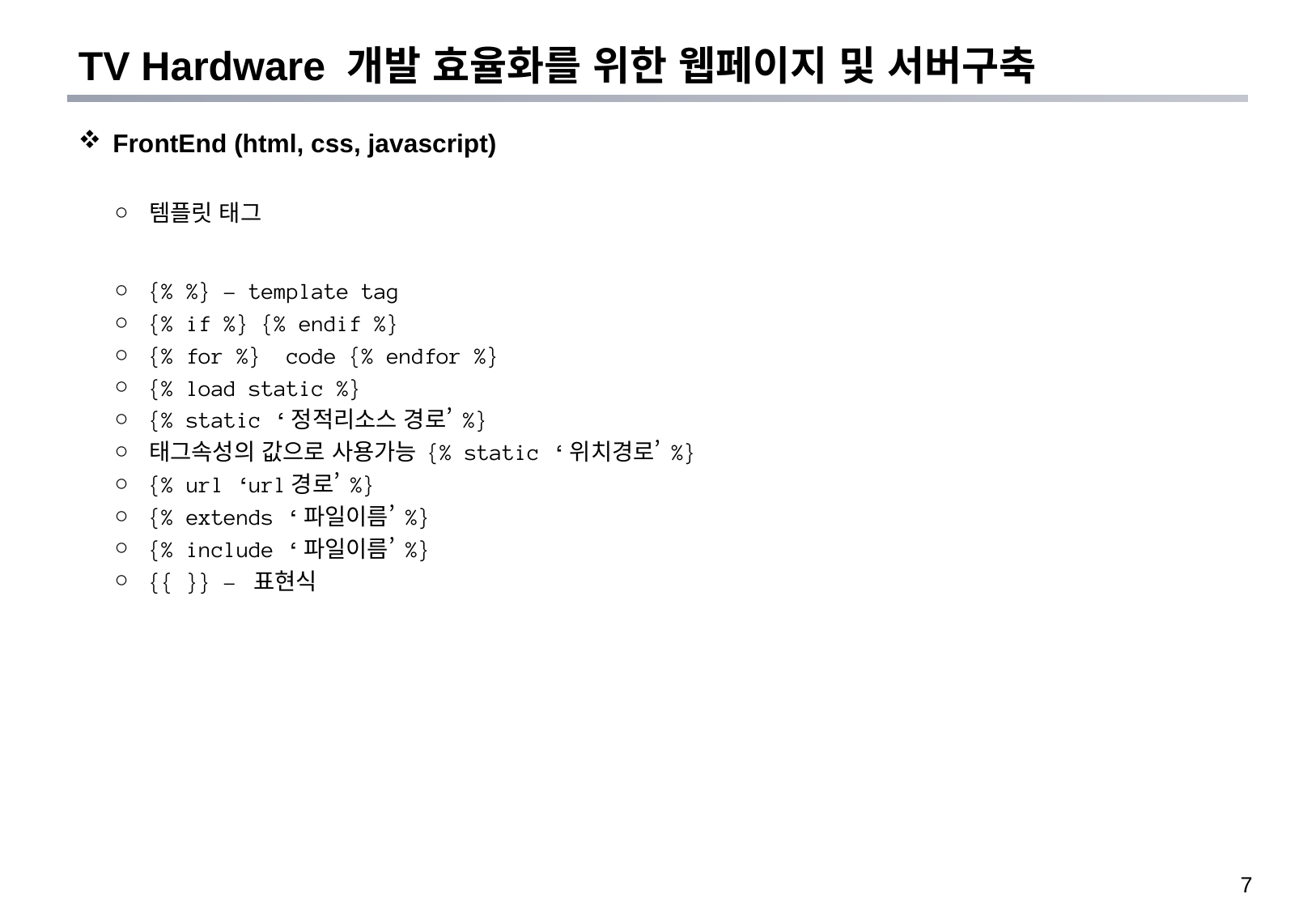

# TV Hardware 개발 효율화를 위한 웹페이지 및 서버구축
FrontEnd (html, css, javascript)

템플릿 태그

{% %} – template tag
{% if %} {% endif %}
{% for %}  code {% endfor %}
{% load static %}
{% static ‘정적리소스 경로’ %}
태그속성의 값으로 사용가능 {% static ‘위치경로’ %}
{% url ‘url경로’ %}
{% extends ‘파일이름’ %}
{% include ‘파일이름’ %}
{{ }} – 표현식